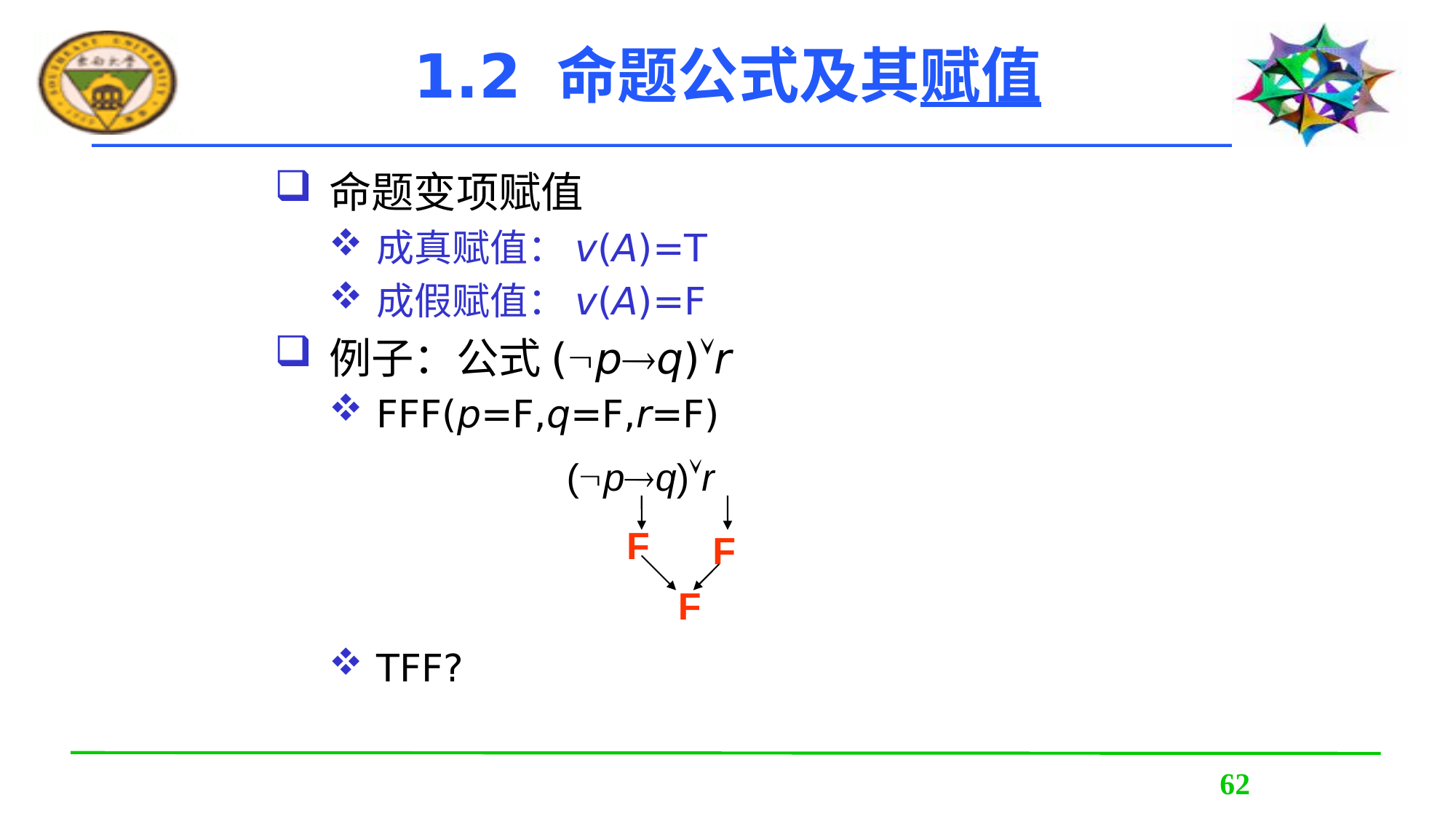

# 1.2 命题公式及其赋值
命题变项赋值
成真赋值：v(A)=T
成假赋值：v(A)=F
例子：公式(¬p→q)∨r
FFF(p=F,q=F,r=F)

TFF?

(¬p→q)∨r

F
F

F